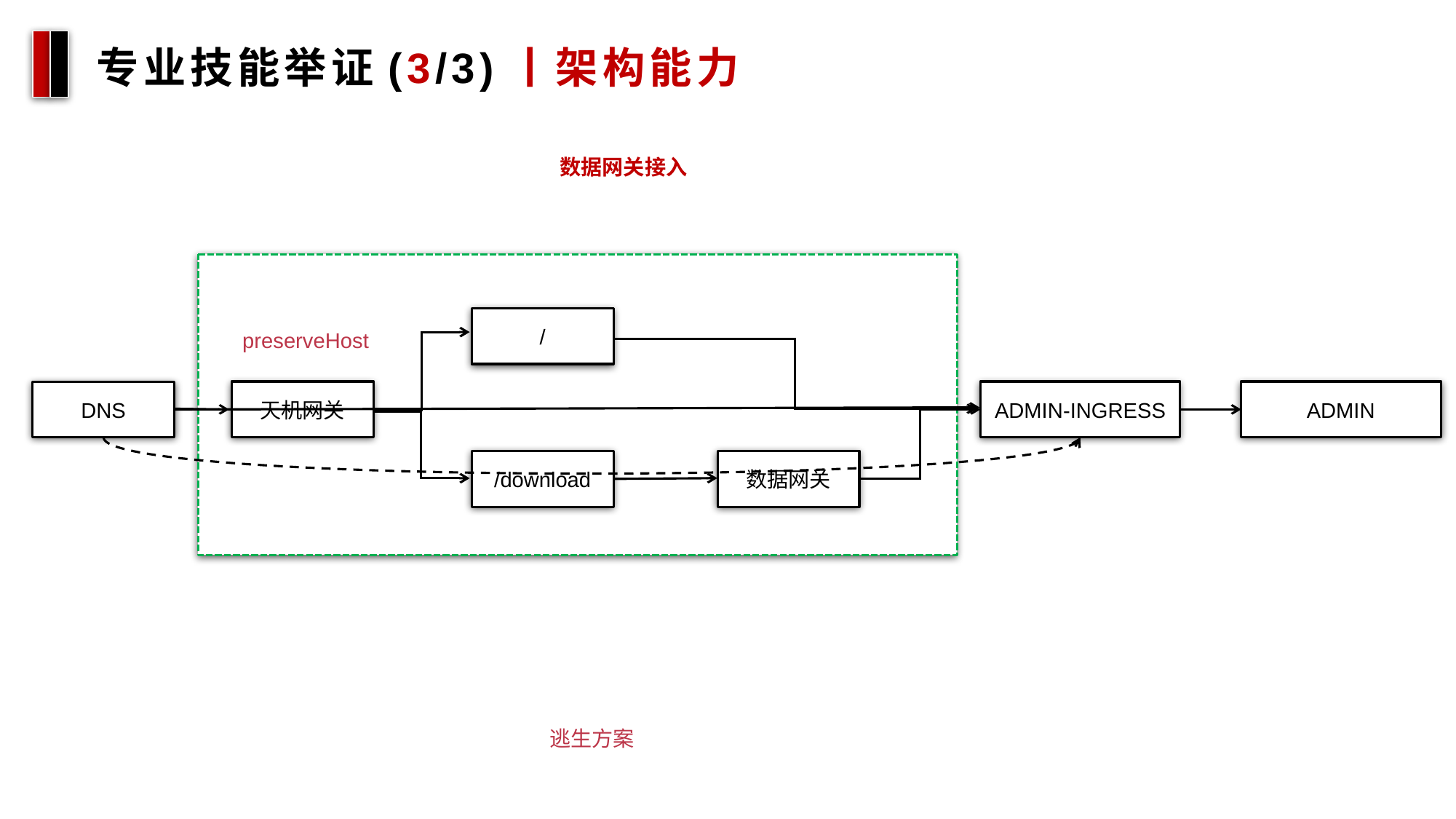

专业技能举证(3/3)丨架构能力
数据网关接入

/
preserveHost
天机网关
ADMIN-INGRESS
ADMIN
DNS
/download
数据网关
逃生方案